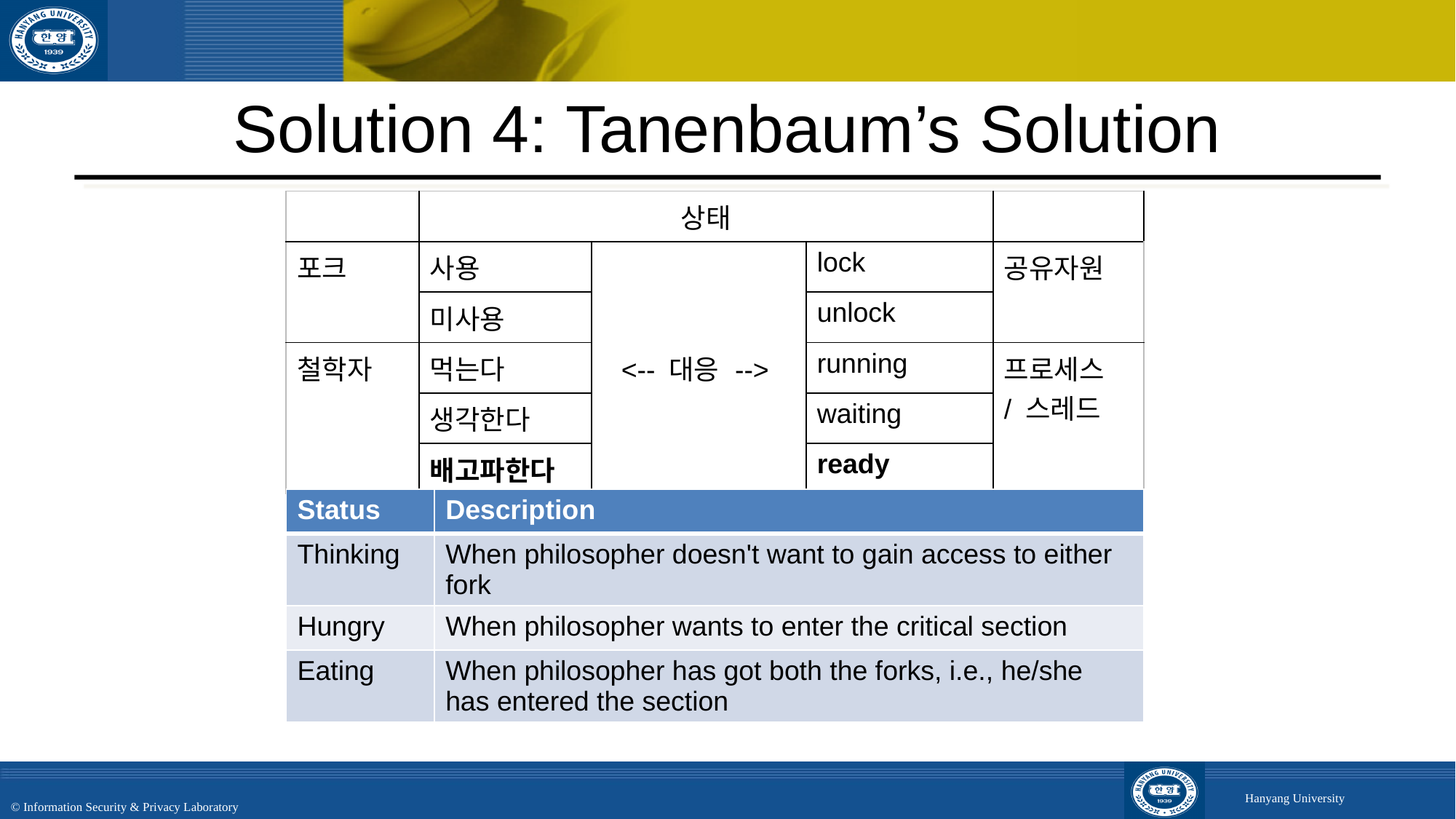

# Solution 4: Tanenbaum’s Solution

|  | 상태 |  |  |  |
| --- | --- | --- | --- | --- |
| 포크 | 사용 | <-- 대응 --> | lock | 공유자원 |
|  | 미사용 |  | unlock |  |
| 철학자 | 먹는다 |  | running | 프로세스 / 스레드 |
|  | 생각한다 |  | waiting |  |
|  | 배고파한다 |  | ready |  |
| Status | Description |
| --- | --- |
| Thinking | When philosopher doesn't want to gain access to either fork |
| Hungry | When philosopher wants to enter the critical section |
| Eating | When philosopher has got both the forks, i.e., he/she has entered the section |